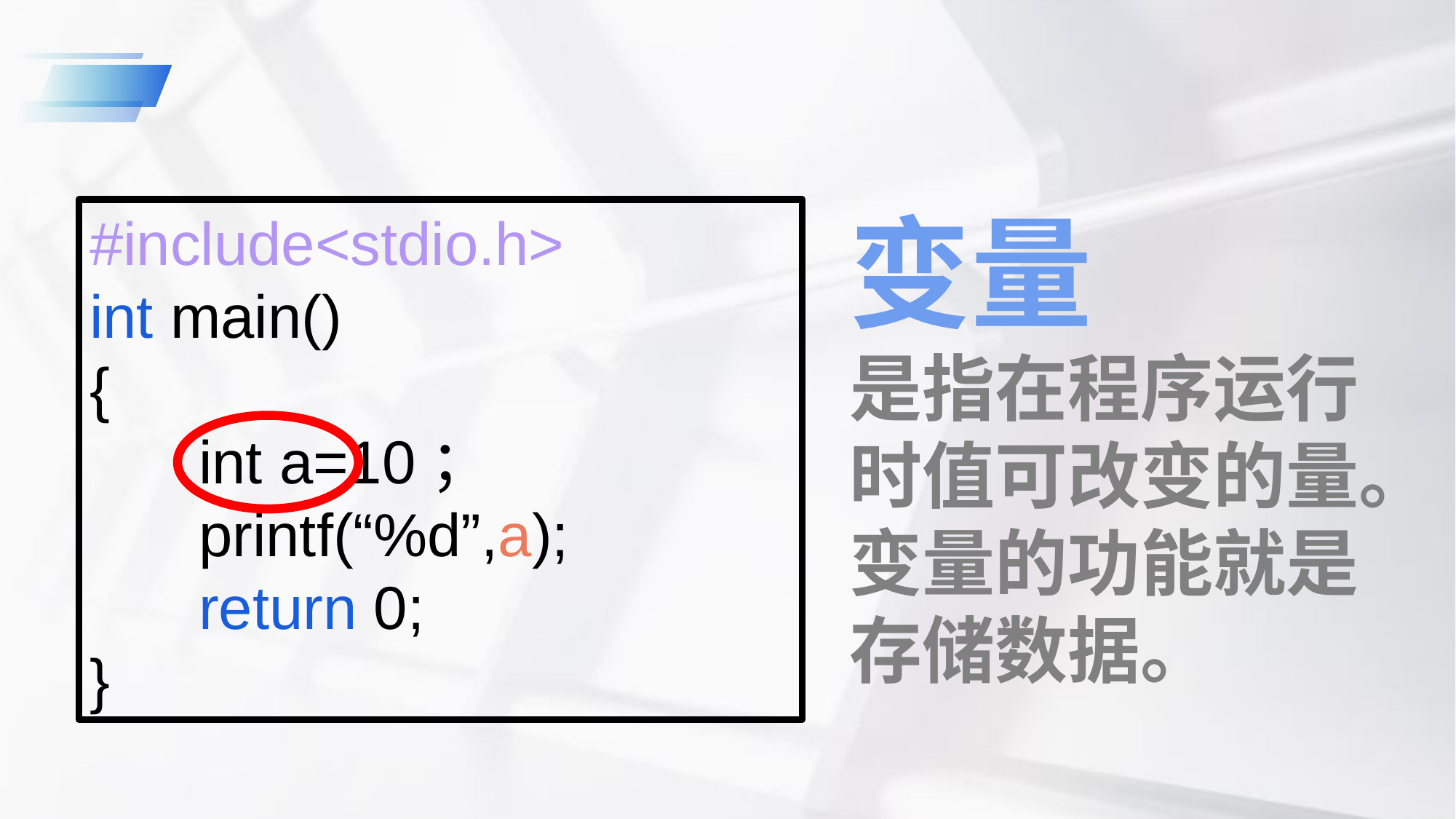

变量
是指在程序运行时值可改变的量。变量的功能就是存储数据。
#include<stdio.h>
int main()
{
	int a=10；
	printf(“%d”,a);
	return 0;
}